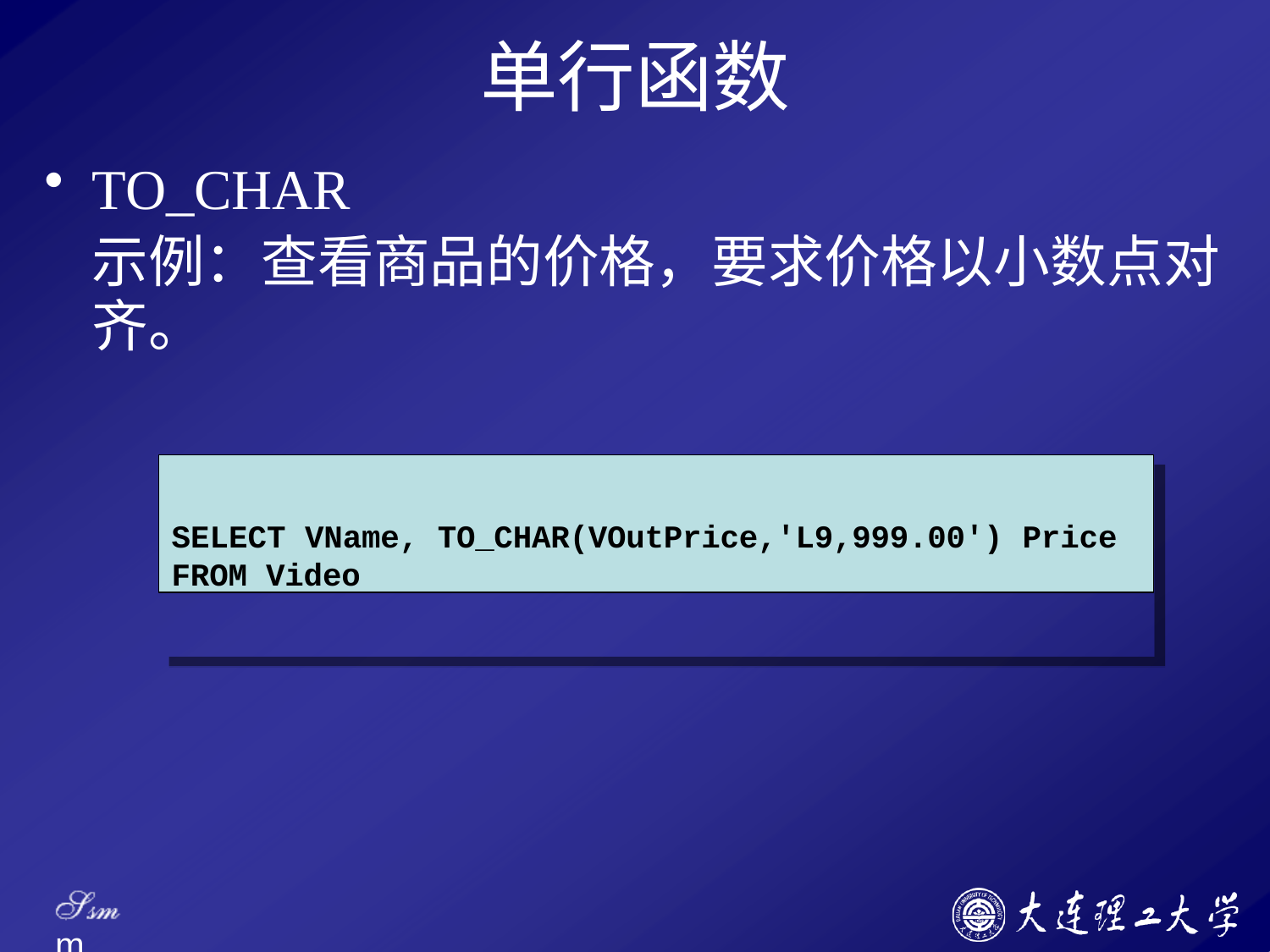

# 单行函数
TO_CHAR
示例：查看商品的价格，要求价格以小数点对 齐。

SELECT VName, TO_CHAR(VOutPrice,'L9,999.00') Price
FROM Video

Ssm